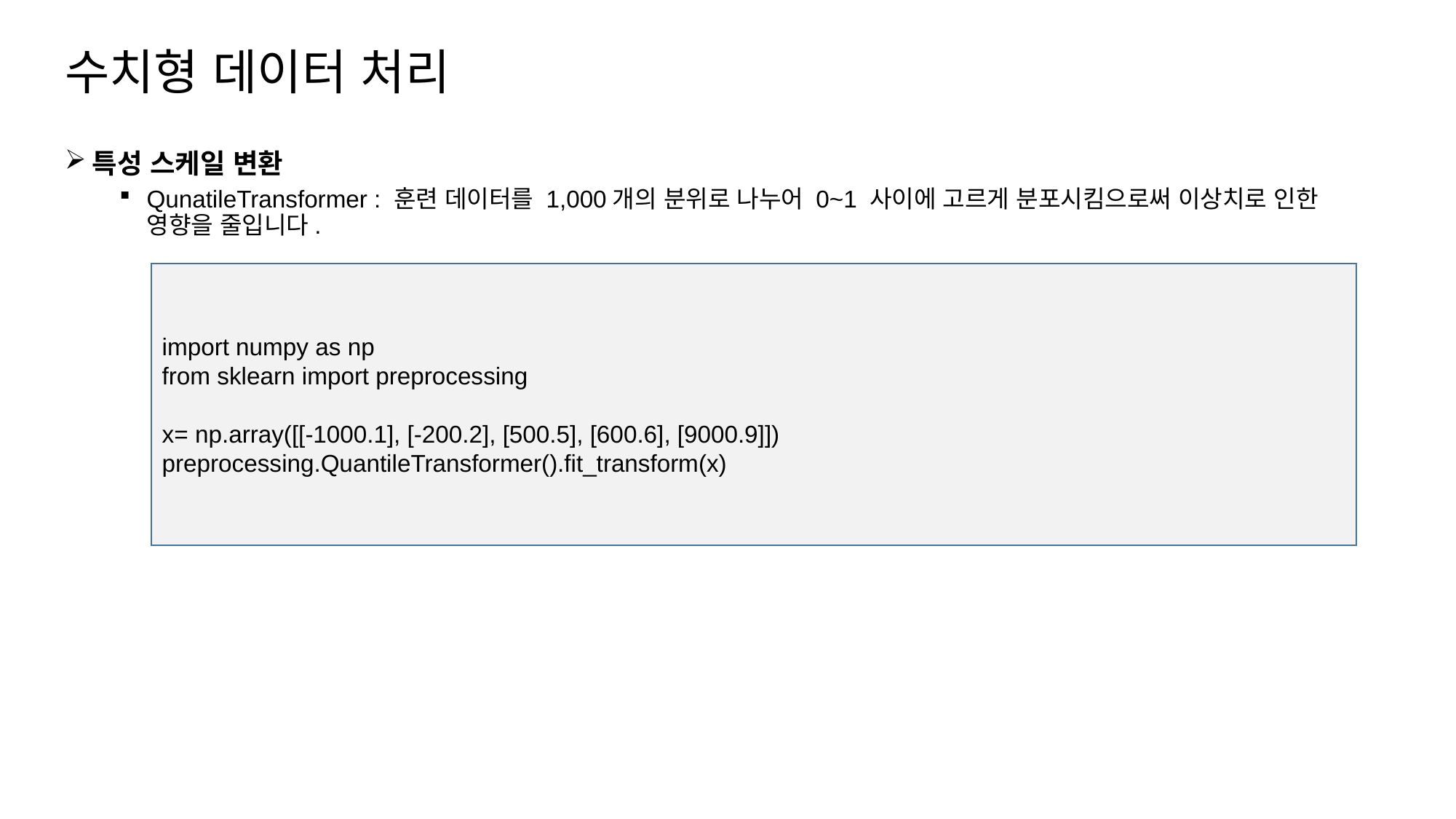

# 수치형 데이터 처리
특성 스케일 변환
QunatileTransformer : 훈련 데이터를 1,000개의 분위로 나누어 0~1 사이에 고르게 분포시킴으로써 이상치로 인한 영향을 줄입니다.
import numpy as np
from sklearn import preprocessing

x= np.array([[-1000.1], [-200.2], [500.5], [600.6], [9000.9]])
preprocessing.QuantileTransformer().fit_transform(x)